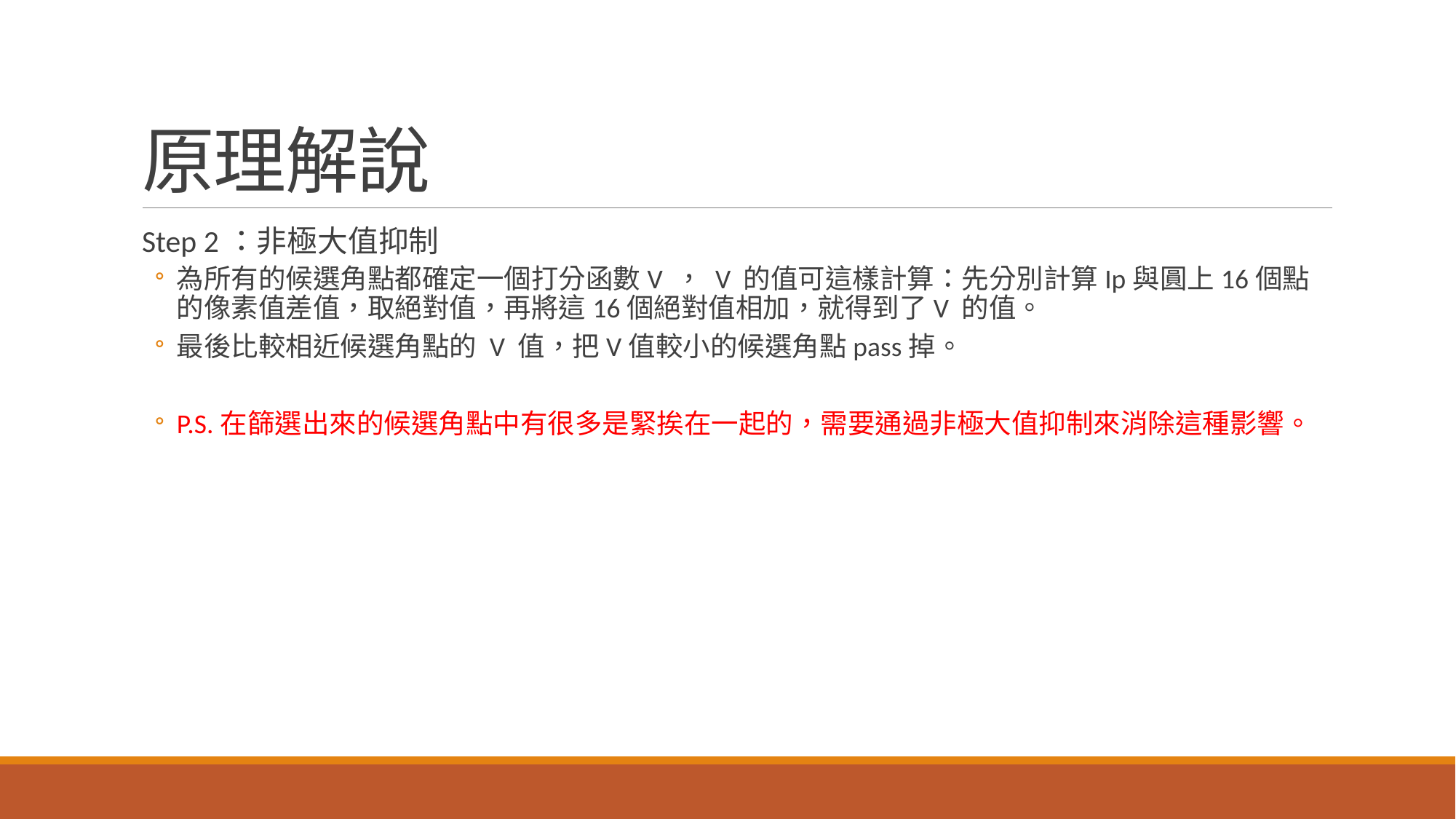

# 原理解說
Step 2：非極大值抑制
為所有的候選角點都確定一個打分函數V ， V 的值可這樣計算：先分別計算Ip與圓上16個點的像素值差值，取絕對值，再將這16個絕對值相加，就得到了V 的值。
最後比較相近候選角點的 V 值，把V值較小的候選角點pass掉。

P.S.在篩選出來的候選角點中有很多是緊挨在一起的，需要通過非極大值抑制來消除這種影響。